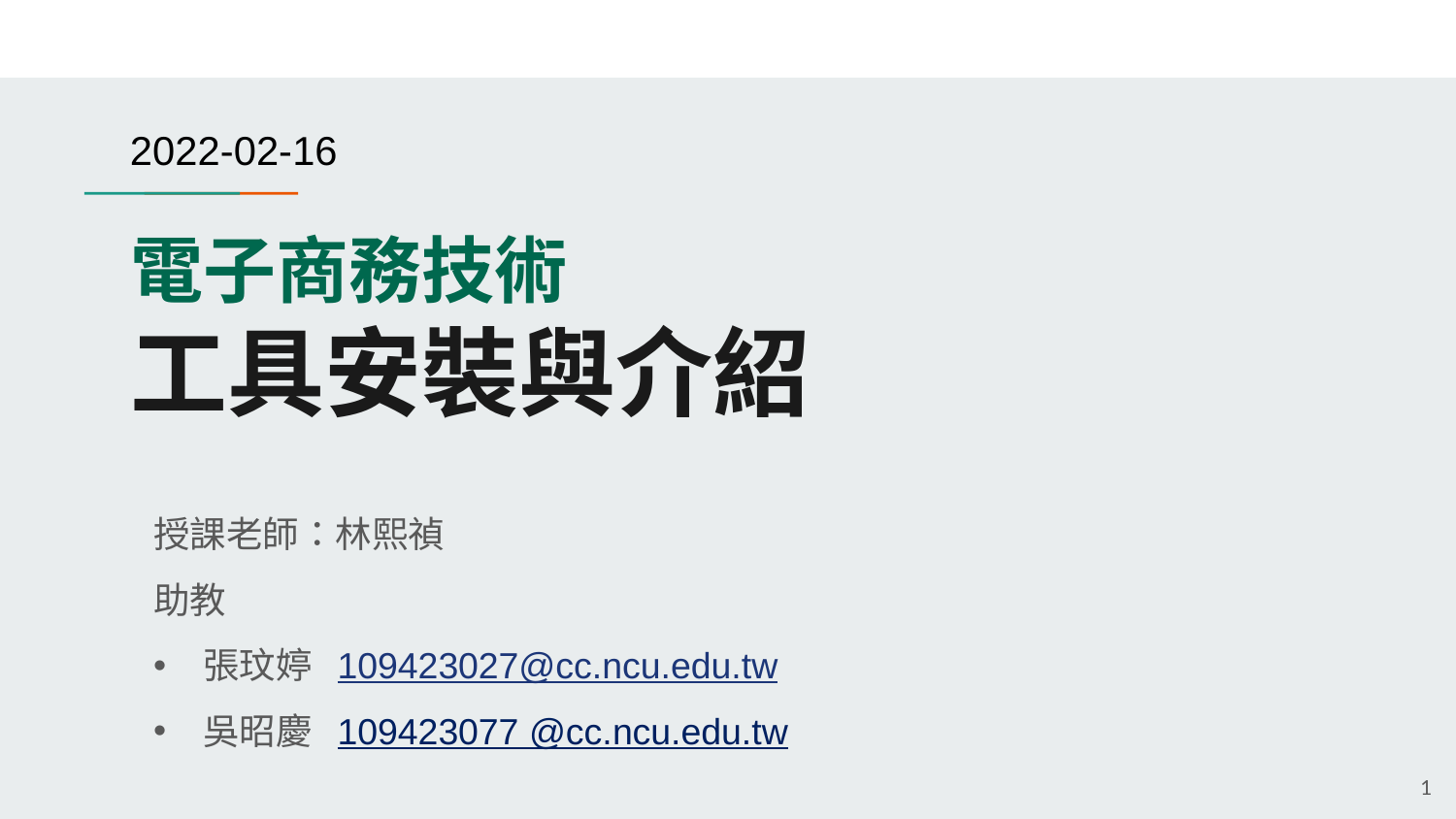

2022-02-16
# 電子商務技術 工具安裝與介紹
授課老師：林熙禎
助教
張玟婷  109423027@cc.ncu.edu.tw
吳昭慶  109423077 @cc.ncu.edu.tw

1